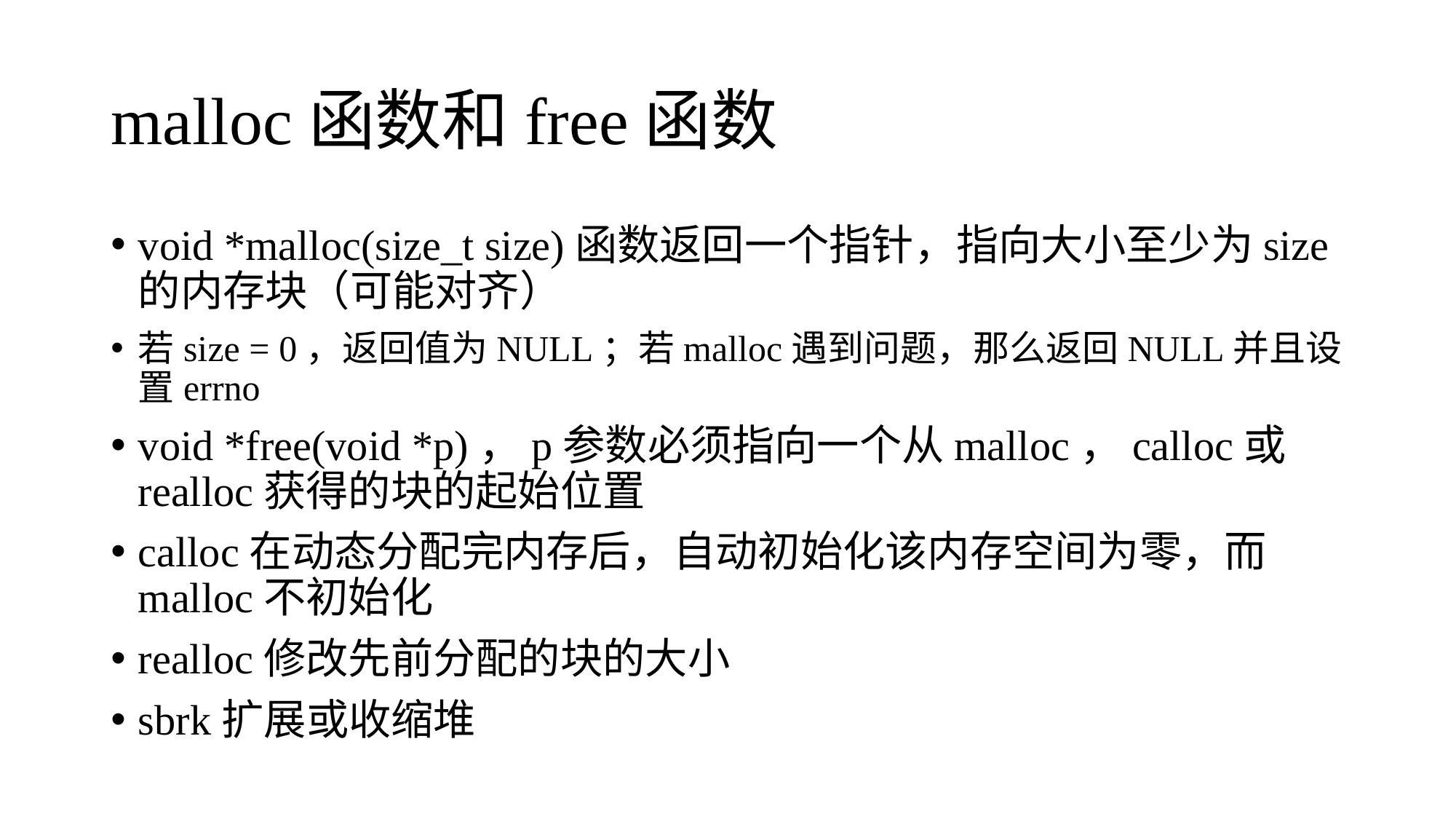

# malloc函数和free函数
void *malloc(size_t size)函数返回一个指针，指向大小至少为size的内存块（可能对齐）
若size = 0，返回值为NULL；若malloc遇到问题，那么返回NULL并且设置errno
void *free(void *p)，p参数必须指向一个从malloc，calloc或realloc获得的块的起始位置
calloc在动态分配完内存后，自动初始化该内存空间为零，而malloc不初始化
realloc修改先前分配的块的大小
sbrk扩展或收缩堆